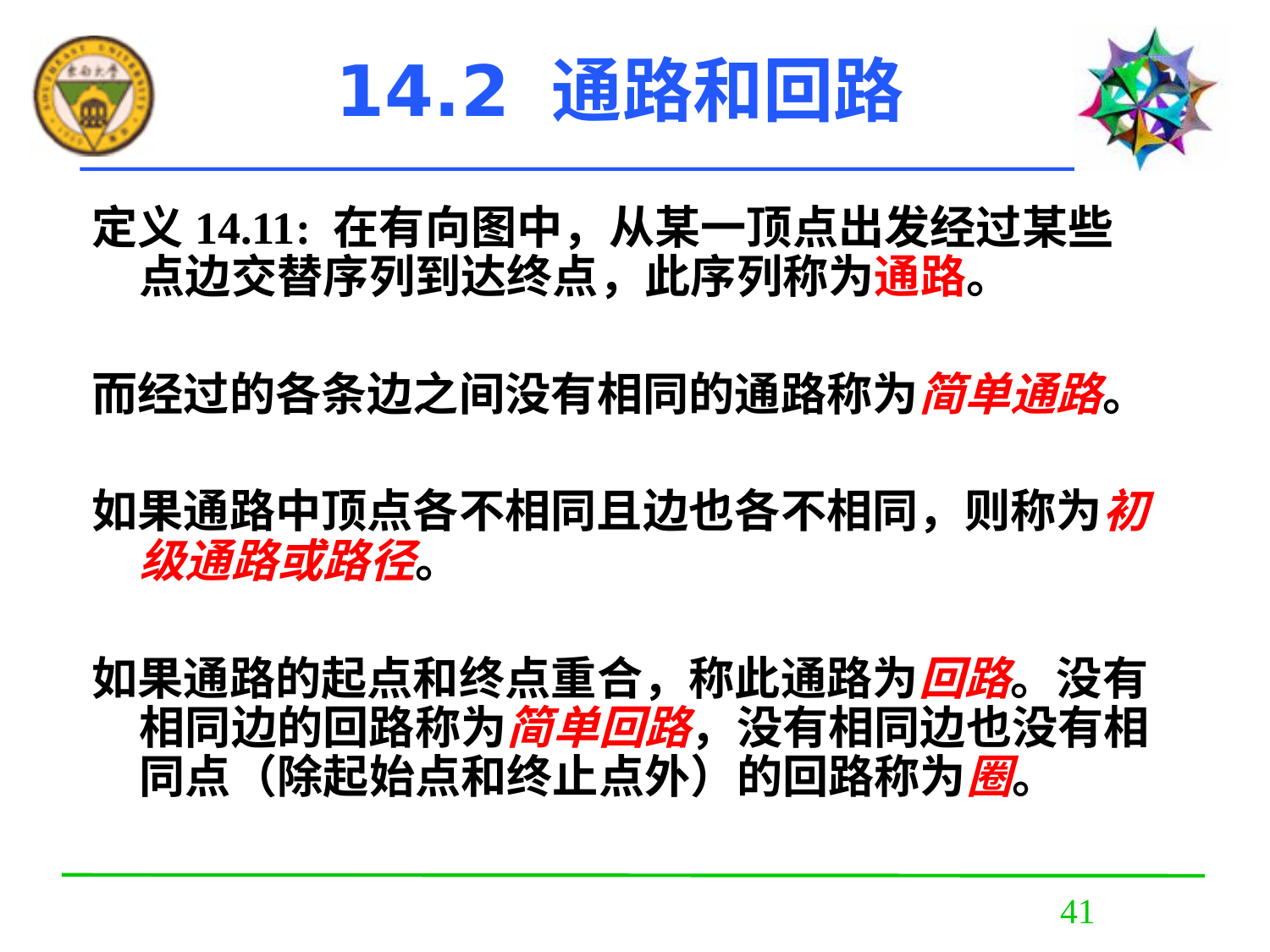

# 14.2 通路和回路
定义14.11: 在有向图中，从某一顶点出发经过某些点边交替序列到达终点，此序列称为通路。

而经过的各条边之间没有相同的通路称为简单通路。

如果通路中顶点各不相同且边也各不相同，则称为初级通路或路径。

如果通路的起点和终点重合，称此通路为回路。没有相同边的回路称为简单回路，没有相同边也没有相同点（除起始点和终止点外）的回路称为圈。